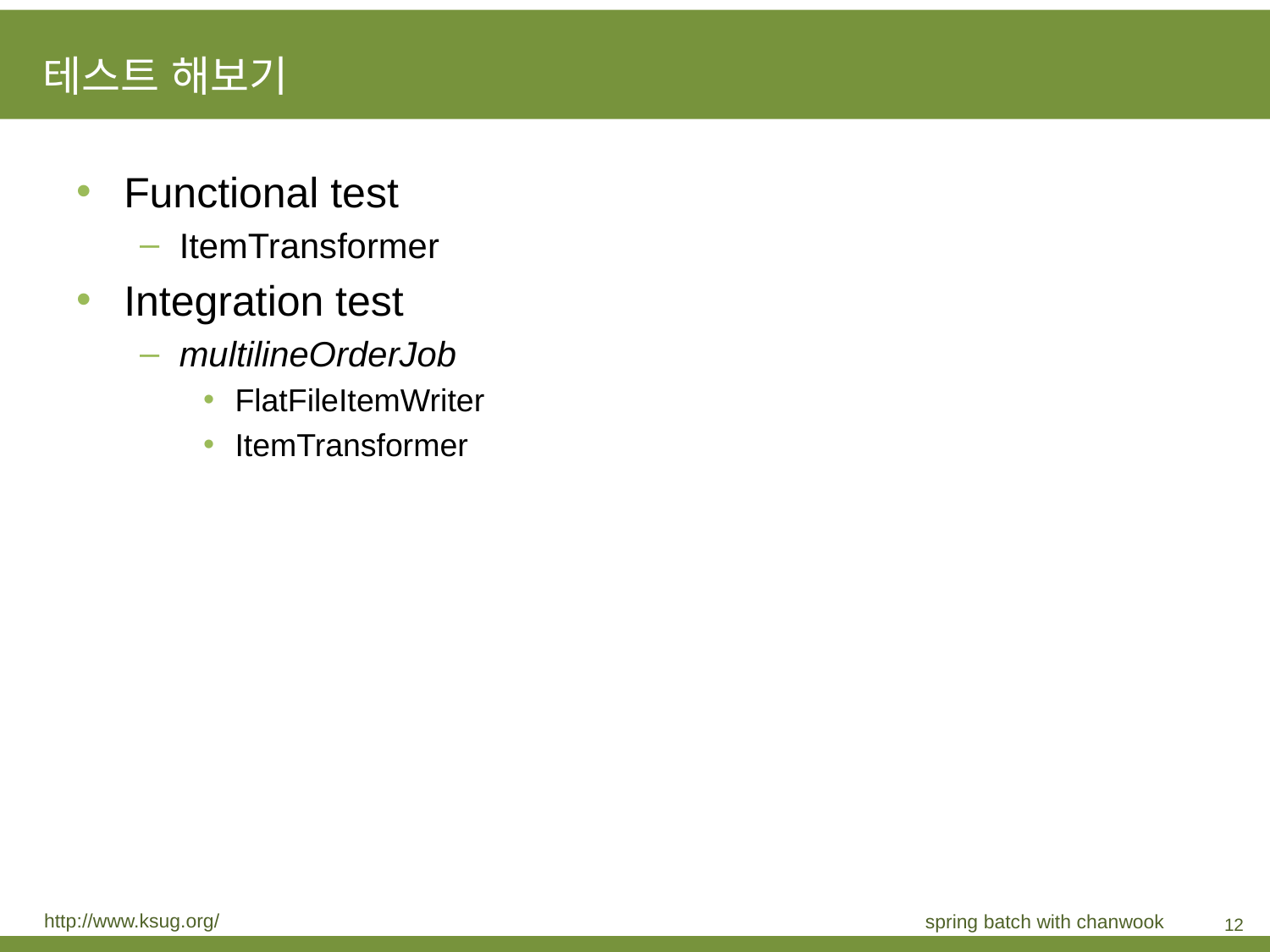

# 테스트 해보기
Functional test
ItemTransformer
Integration test
multilineOrderJob
FlatFileItemWriter
ItemTransformer

http://www.ksug.org/
spring batch with chanwook
12